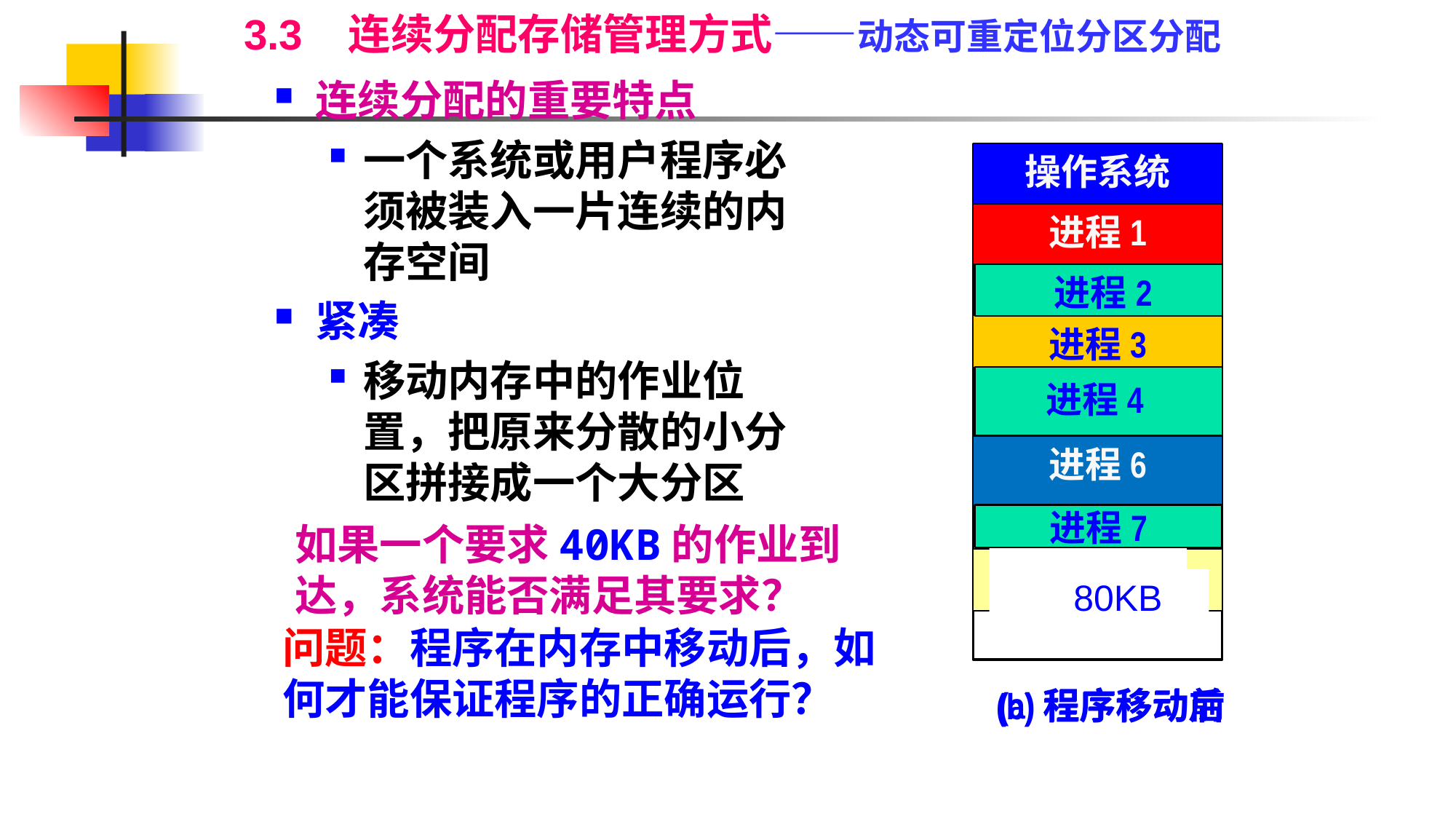

3.3   连续分配存储管理方式——动态可重定位分区分配
连续分配的重要特点
一个系统或用户程序必须被装入一片连续的内存空间
紧凑
移动内存中的作业位置，把原来分散的小分区拼接成一个大分区

操作系统
进程1
10KB

进程2
进程3

进程4
30KB
进程6
进程7

14KB

80KB
如果一个要求40KB的作业到达，系统能否满足其要求？
进程9
26KB
问题：程序在内存中移动后，如何才能保证程序的正确运行？
(a)程序移动前
(b)程序移动后